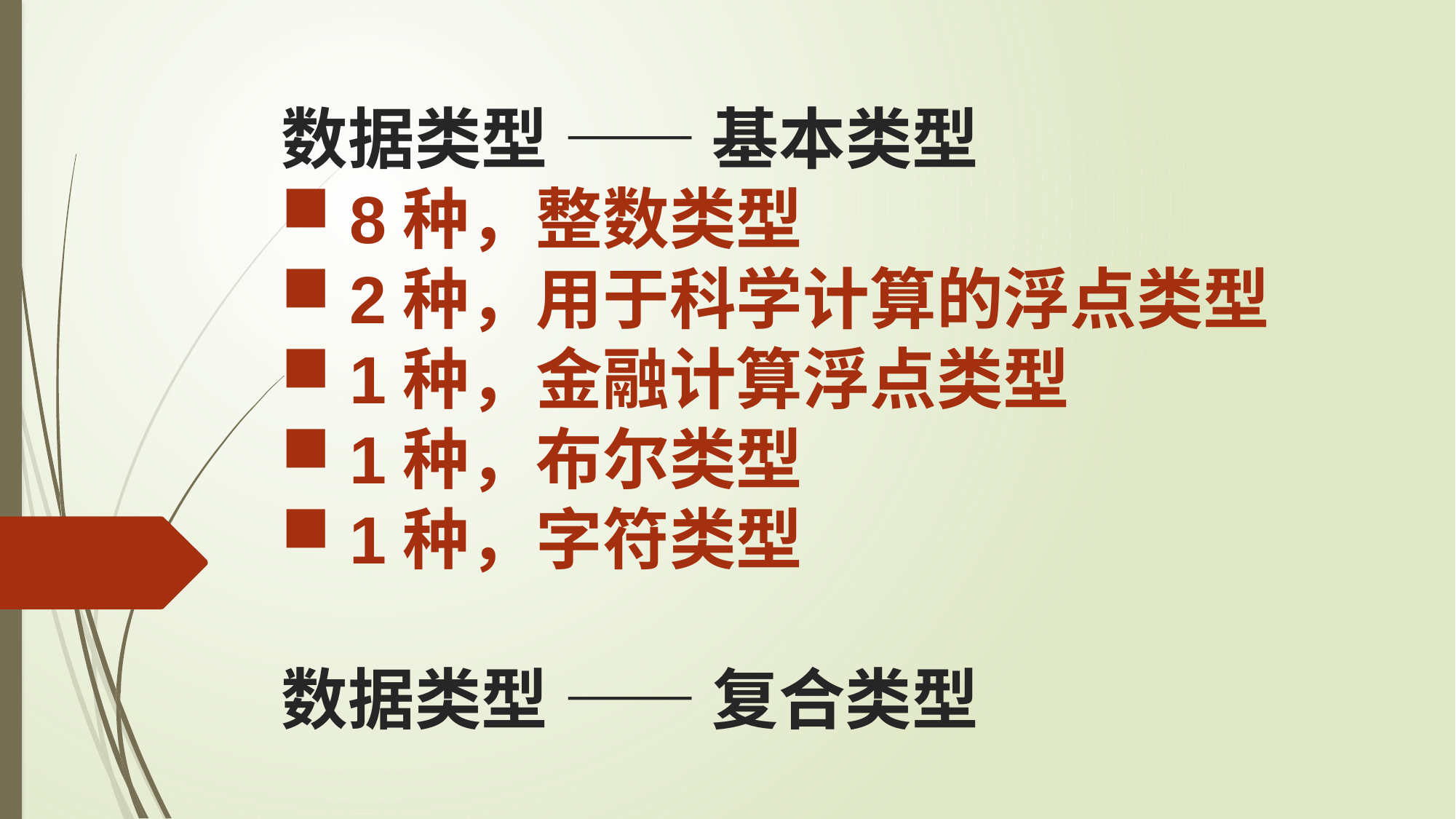

数据类型 —— 基本类型
8种，整数类型
2种，用于科学计算的浮点类型
1种，金融计算浮点类型
1种，布尔类型
1种，字符类型

数据类型 —— 复合类型